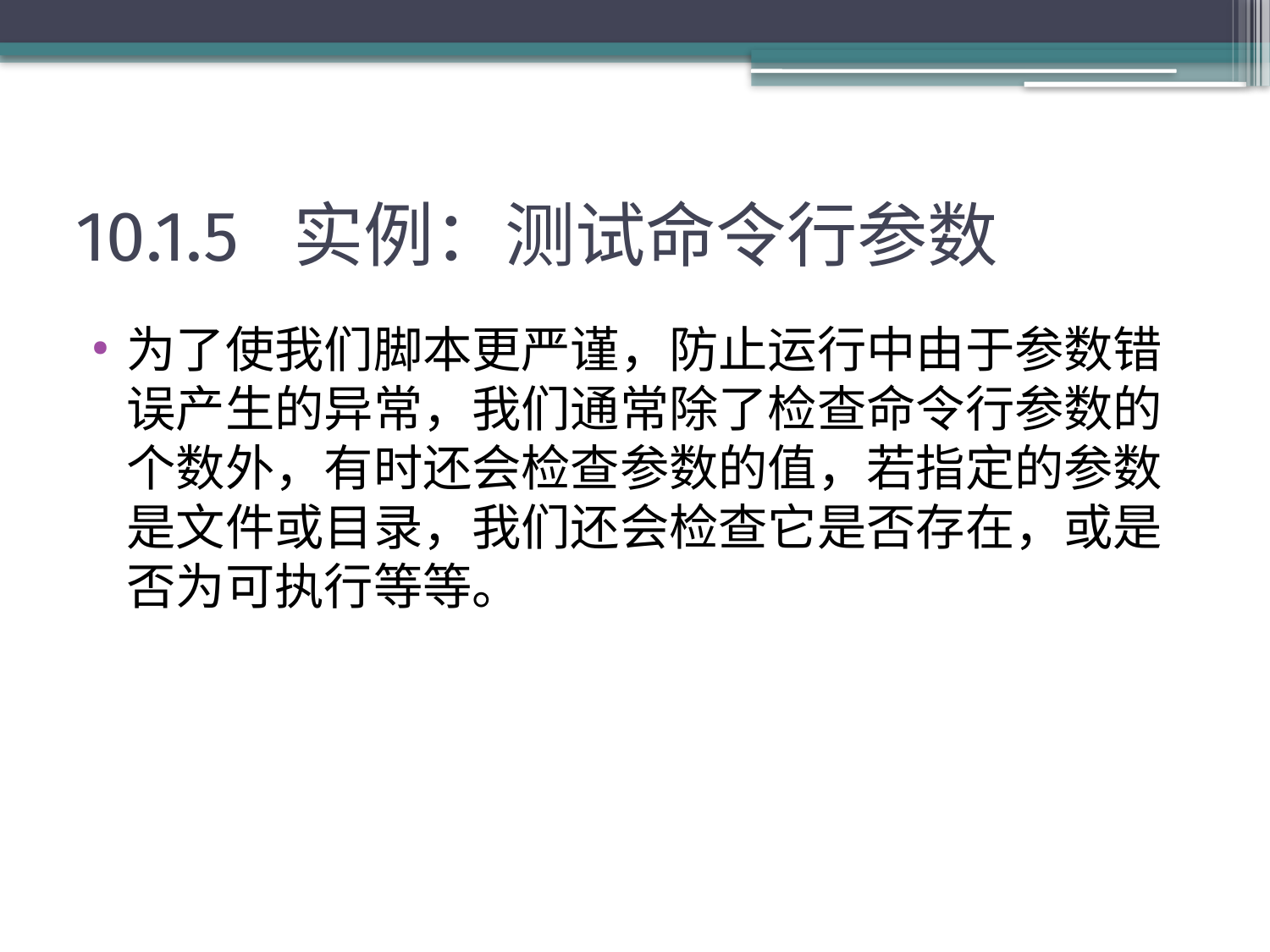

# 10.1.5  实例：测试命令行参数
为了使我们脚本更严谨，防止运行中由于参数错误产生的异常，我们通常除了检查命令行参数的个数外，有时还会检查参数的值，若指定的参数是文件或目录，我们还会检查它是否存在，或是否为可执行等等。